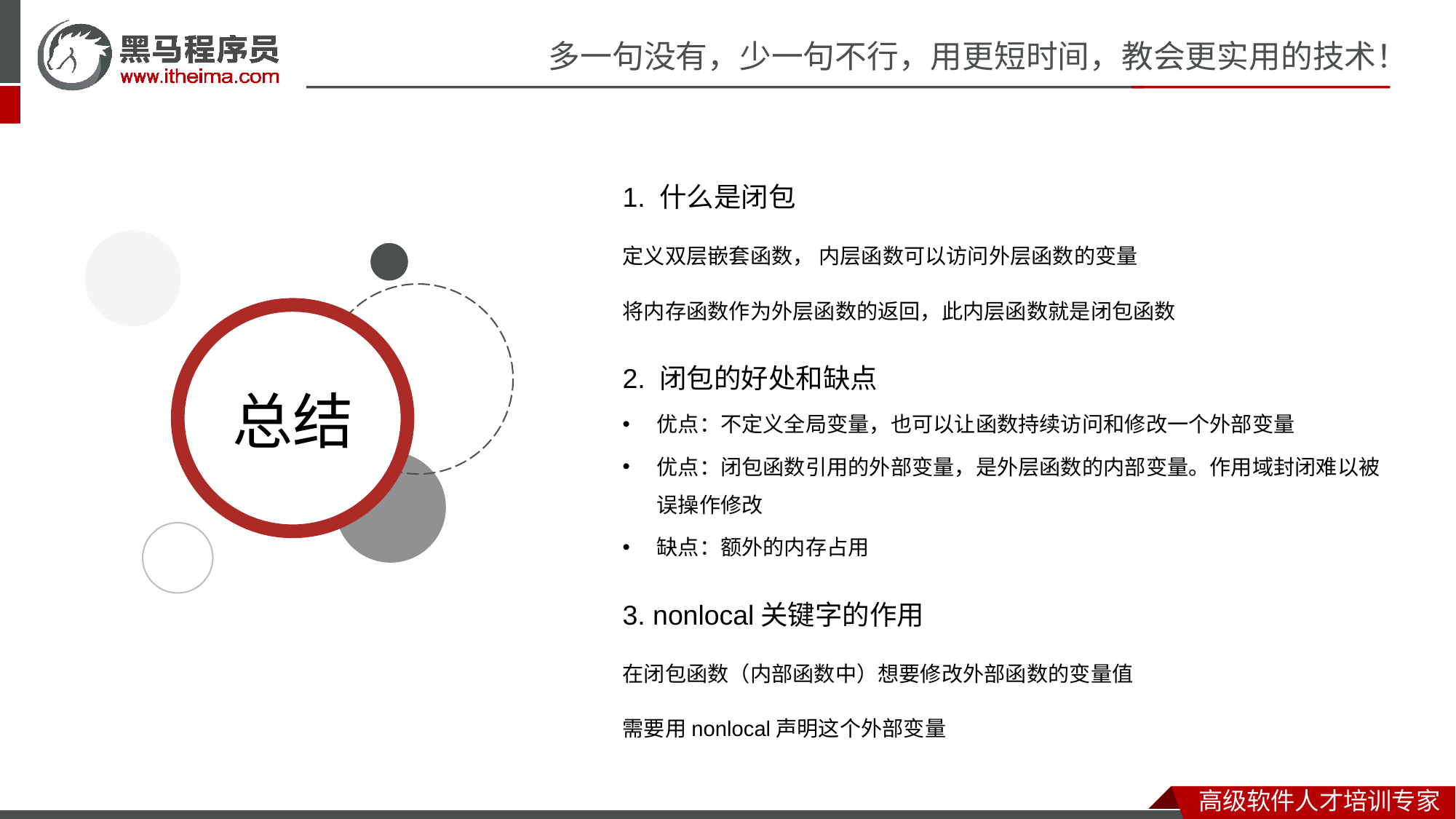

1. 什么是闭包
定义双层嵌套函数， 内层函数可以访问外层函数的变量
将内存函数作为外层函数的返回，此内层函数就是闭包函数
2. 闭包的好处和缺点
优点：不定义全局变量，也可以让函数持续访问和修改一个外部变量
优点：闭包函数引用的外部变量，是外层函数的内部变量。作用域封闭难以被误操作修改
缺点：额外的内存占用
3. nonlocal关键字的作用
在闭包函数（内部函数中）想要修改外部函数的变量值
需要用nonlocal声明这个外部变量